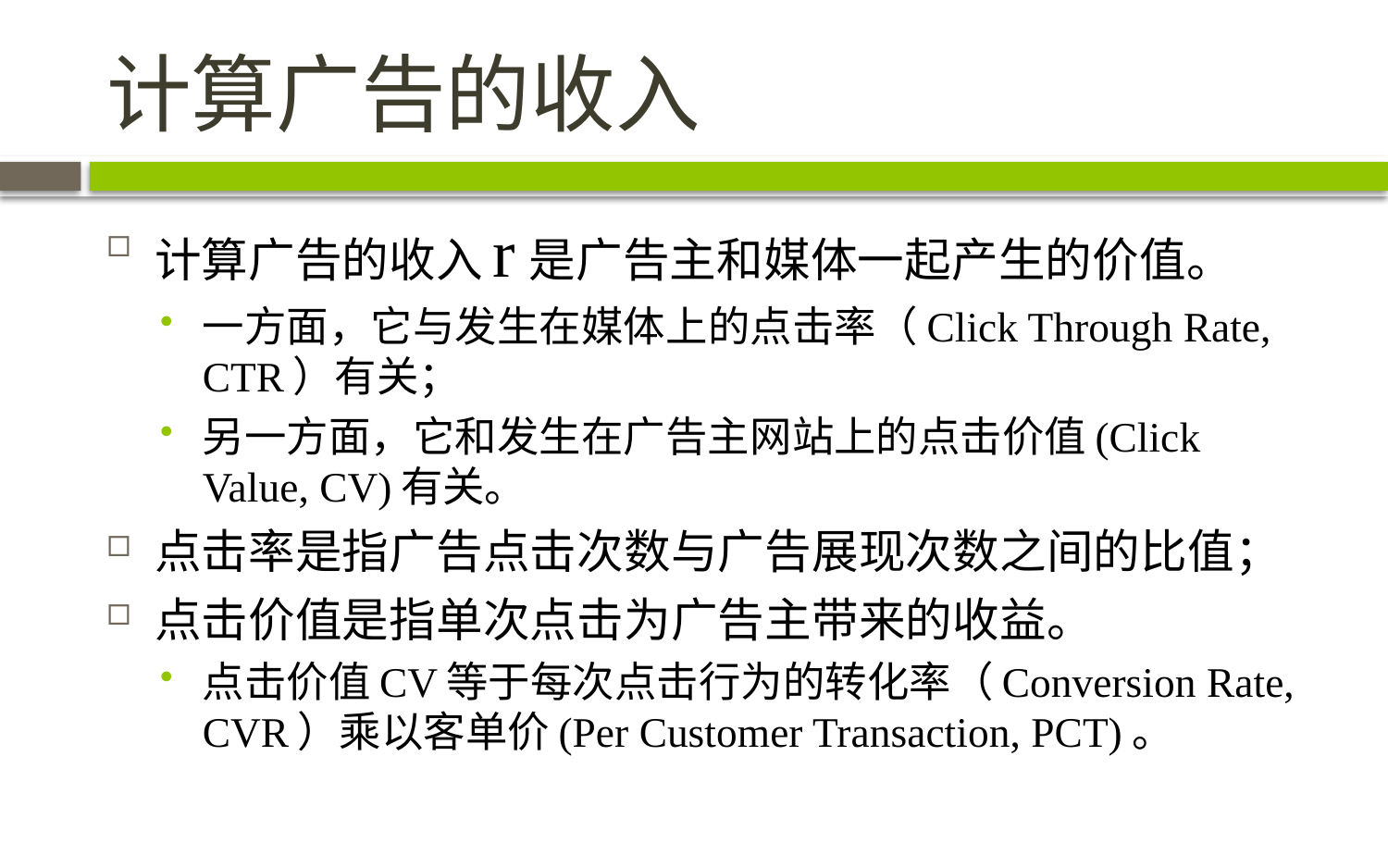

# 计算广告的收入
计算广告的收入r是广告主和媒体一起产生的价值。
一方面，它与发生在媒体上的点击率（Click Through Rate, CTR）有关；
另一方面，它和发生在广告主网站上的点击价值(Click Value, CV)有关。
点击率是指广告点击次数与广告展现次数之间的比值；
点击价值是指单次点击为广告主带来的收益。
点击价值CV等于每次点击行为的转化率（Conversion Rate, CVR）乘以客单价(Per Customer Transaction, PCT)。